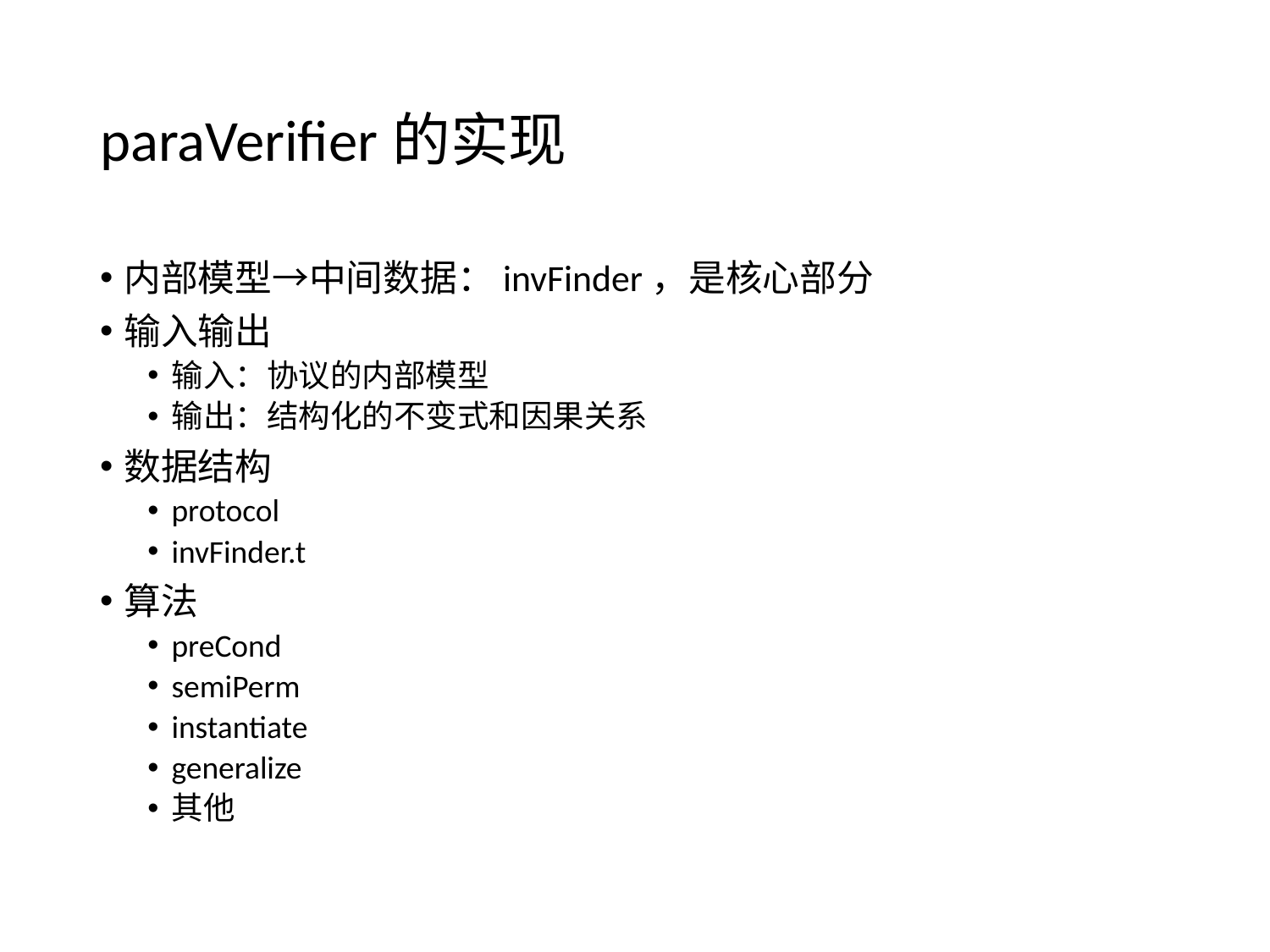

# paraVerifier的实现
内部模型→中间数据：invFinder，是核心部分
输入输出
输入：协议的内部模型
输出：结构化的不变式和因果关系
数据结构
protocol
invFinder.t
算法
preCond
semiPerm
instantiate
generalize
其他